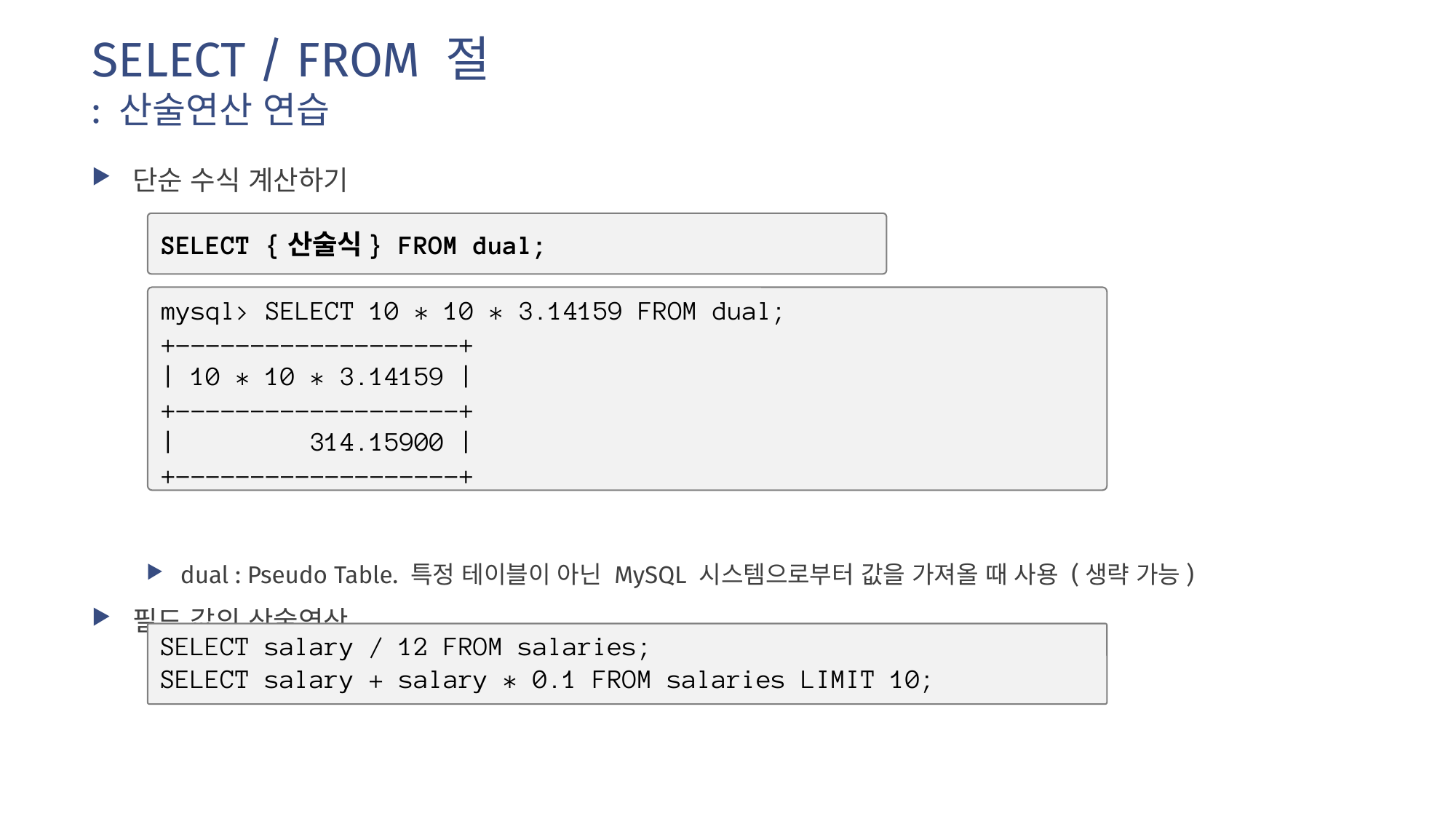

# SELECT / FROM 절 : 산술연산 연습
단순 수식 계산하기

dual : Pseudo Table. 특정 테이블이 아닌 MySQL 시스템으로부터 값을 가져올 때 사용 (생략 가능)
필드 값의 산술연산

SELECT {산술식} FROM dual;
mysql> SELECT 10 * 10 * 3.14159 FROM dual;
+-------------------+
| 10 * 10 * 3.14159 |
+-------------------+
|         314.15900 |
+-------------------+
SELECT salary / 12 FROM salaries;
SELECT salary + salary * 0.1 FROM salaries LIMIT 10;